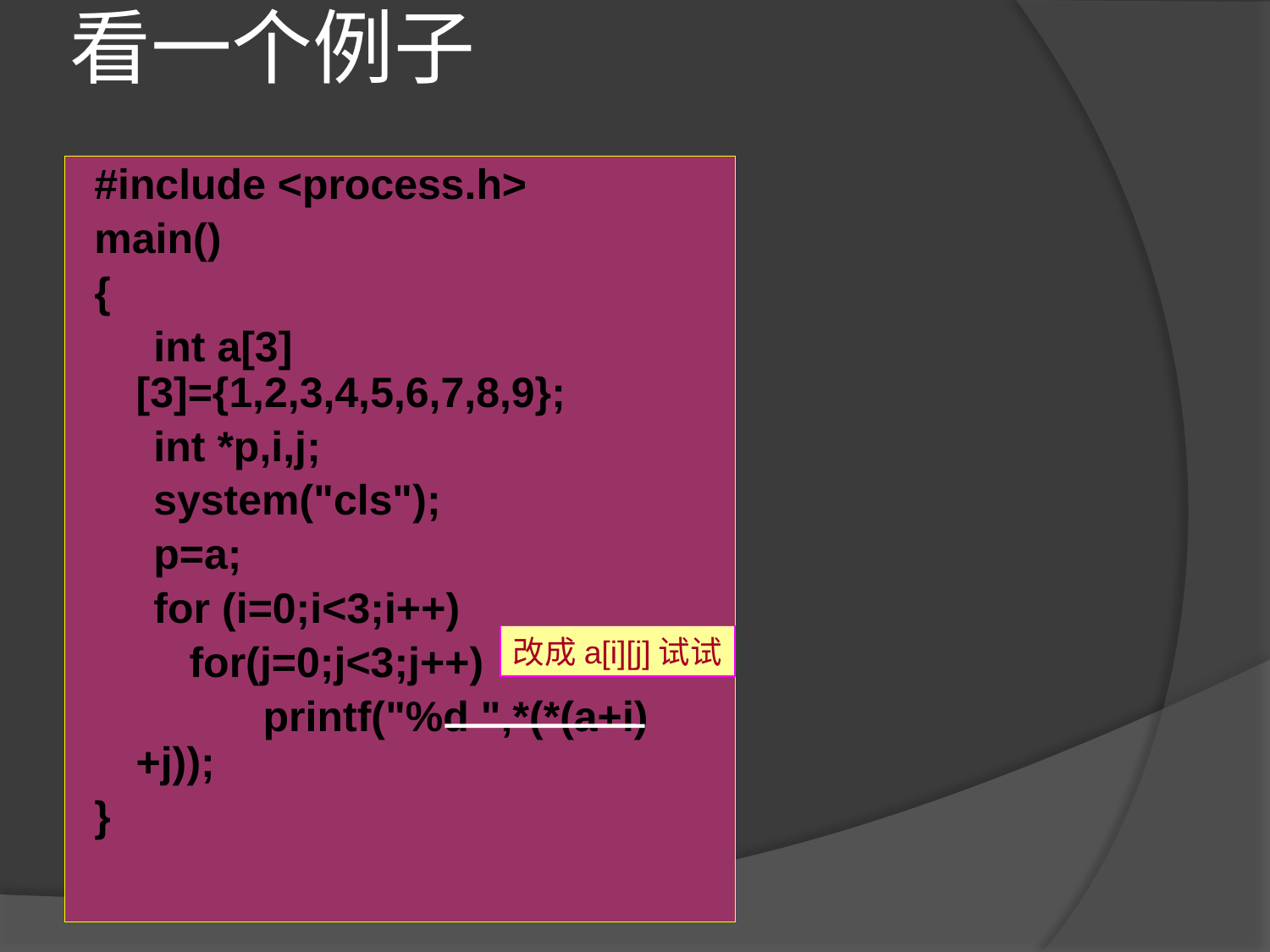

# 看一个例子
 #include <process.h>
 main()
 {
      int a[3][3]={1,2,3,4,5,6,7,8,9};
      int *p,i,j;
      system("cls");
      p=a;
      for (i=0;i<3;i++)
         for(j=0;j<3;j++)
      	printf("%d ",*(*(a+i)+j));
 }
改成a[i][j]试试